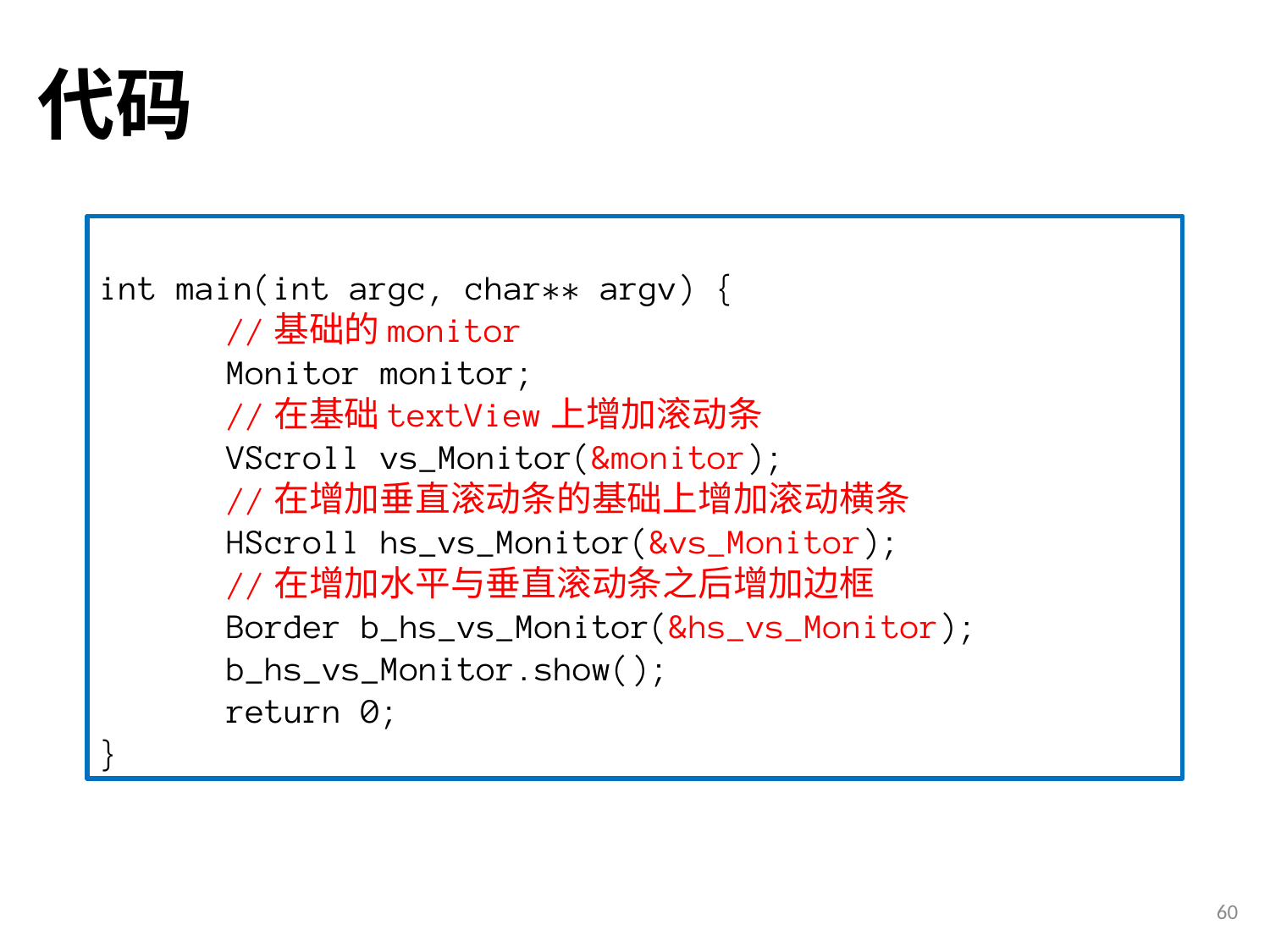

# 代码

int main(int argc, char** argv) {
	//基础的monitor
	Monitor monitor;
	//在基础textView上增加滚动条
	VScroll vs_Monitor(&monitor);
	//在增加垂直滚动条的基础上增加滚动横条
	HScroll hs_vs_Monitor(&vs_Monitor);
	//在增加水平与垂直滚动条之后增加边框
	Border b_hs_vs_Monitor(&hs_vs_Monitor);
	b_hs_vs_Monitor.show();
	return 0;
}
60